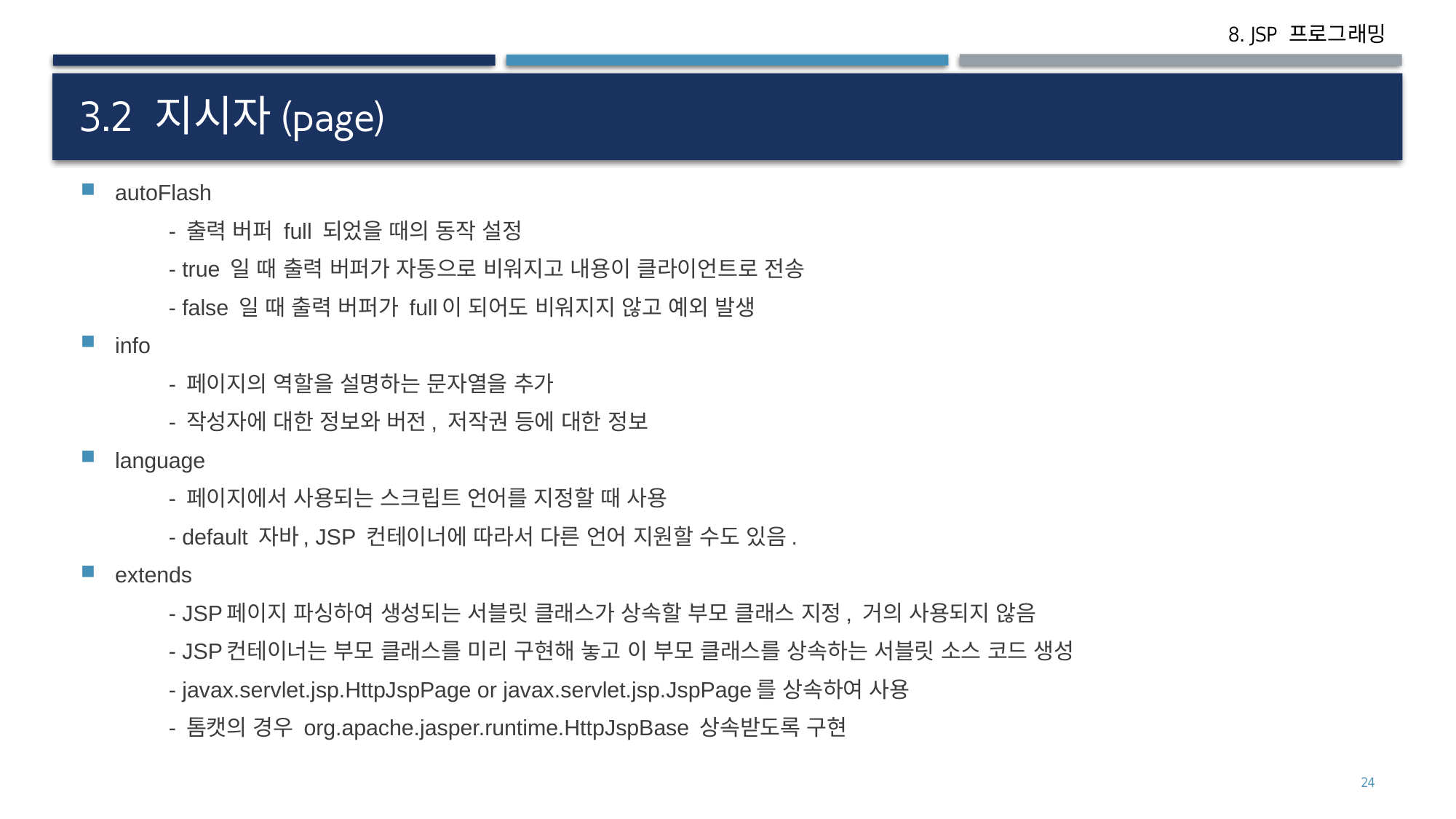

# 3.2 지시자(page)
autoFlash
	- 출력 버퍼 full 되었을 때의 동작 설정
	- true 일 때 출력 버퍼가 자동으로 비워지고 내용이 클라이언트로 전송
	- false 일 때 출력 버퍼가 full이 되어도 비워지지 않고 예외 발생
info
	- 페이지의 역할을 설명하는 문자열을 추가
	- 작성자에 대한 정보와 버전, 저작권 등에 대한 정보
language
	- 페이지에서 사용되는 스크립트 언어를 지정할 때 사용
	- default 자바, JSP 컨테이너에 따라서 다른 언어 지원할 수도 있음.
extends
	- JSP페이지 파싱하여 생성되는 서블릿 클래스가 상속할 부모 클래스 지정, 거의 사용되지 않음
	- JSP컨테이너는 부모 클래스를 미리 구현해 놓고 이 부모 클래스를 상속하는 서블릿 소스 코드 생성
	- javax.servlet.jsp.HttpJspPage or javax.servlet.jsp.JspPage를 상속하여 사용
	- 톰캣의 경우 org.apache.jasper.runtime.HttpJspBase 상속받도록 구현
24